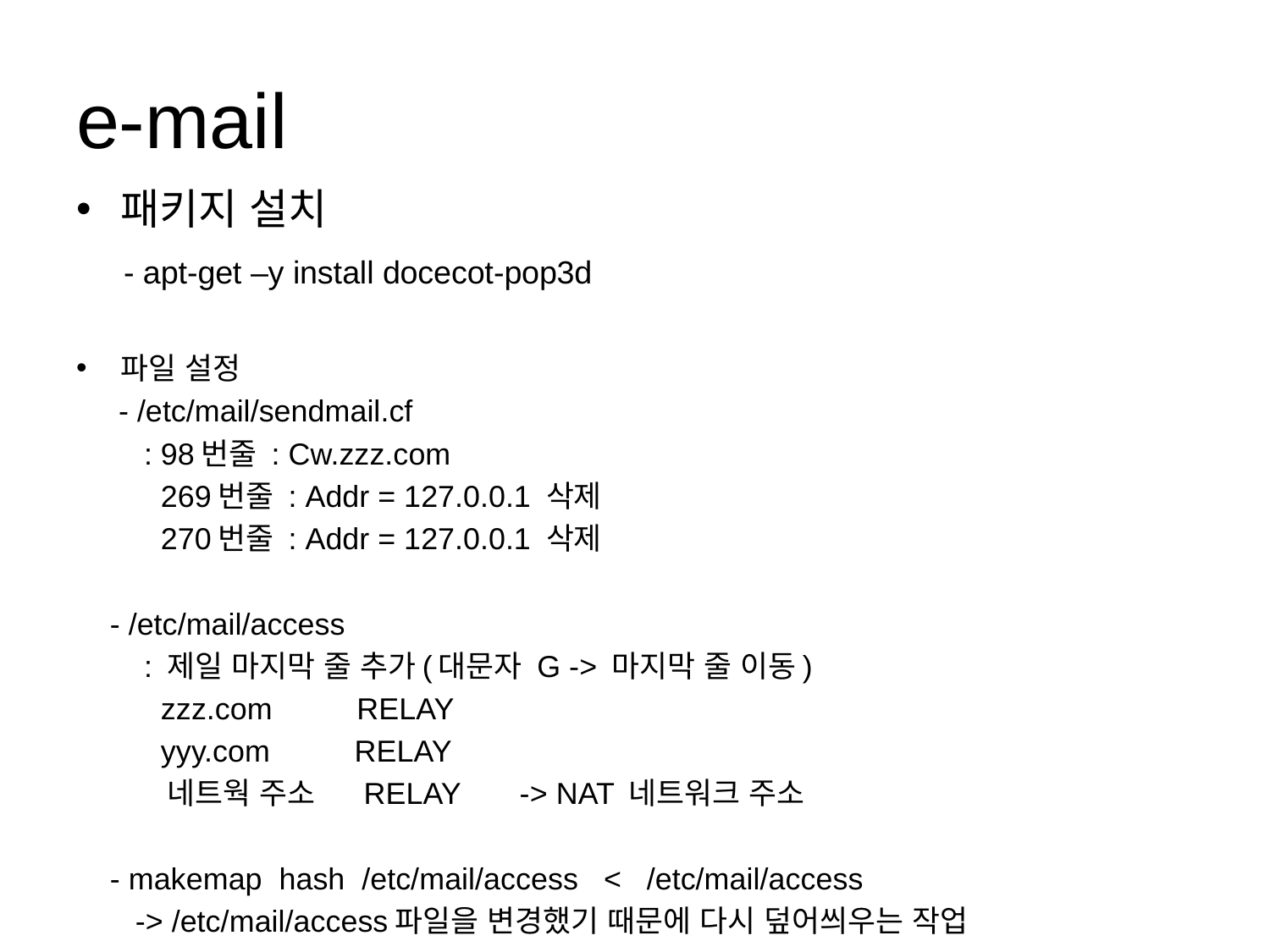

# e-mail
패키지 설치
    - apt-get –y install docecot-pop3d

파일 설정
     - /etc/mail/sendmail.cf
        : 98번줄 : Cw.zzz.com
          269번줄 : Addr = 127.0.0.1 삭제
          270번줄 : Addr = 127.0.0.1 삭제

    - /etc/mail/access
        : 제일 마지막 줄 추가(대문자 G -> 마지막 줄 이동)
          zzz.com          RELAY
          yyy.com          RELAY
          네트웍 주소     RELAY       -> NAT 네트워크 주소

    - makemap  hash  /etc/mail/access   <   /etc/mail/access
       -> /etc/mail/access파일을 변경했기 때문에 다시 덮어씌우는 작업